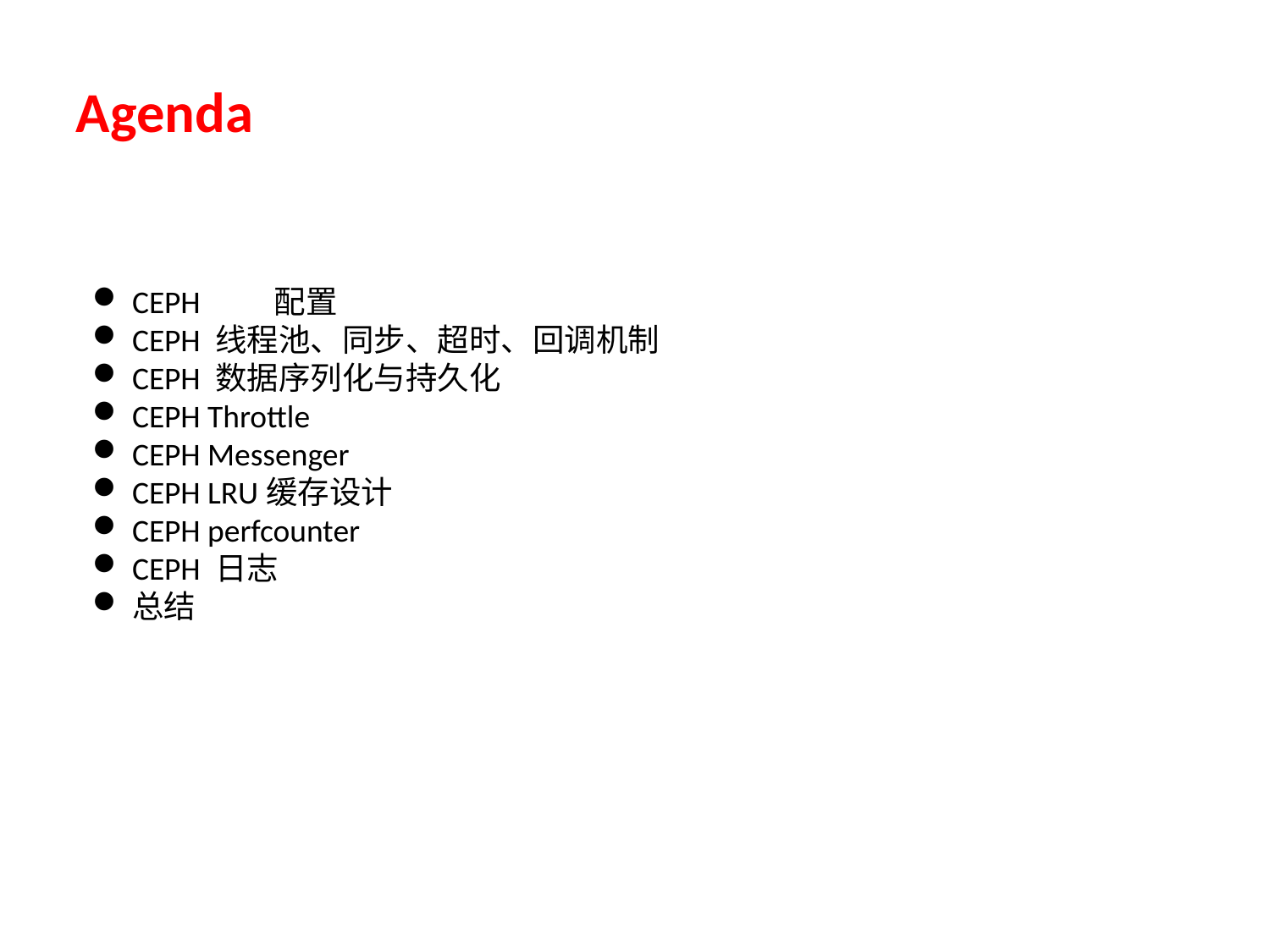

Agenda
CEPH	 配置
CEPH 线程池、同步、超时、回调机制
CEPH 数据序列化与持久化
CEPH Throttle
CEPH Messenger
CEPH LRU缓存设计
CEPH perfcounter
CEPH 日志
总结